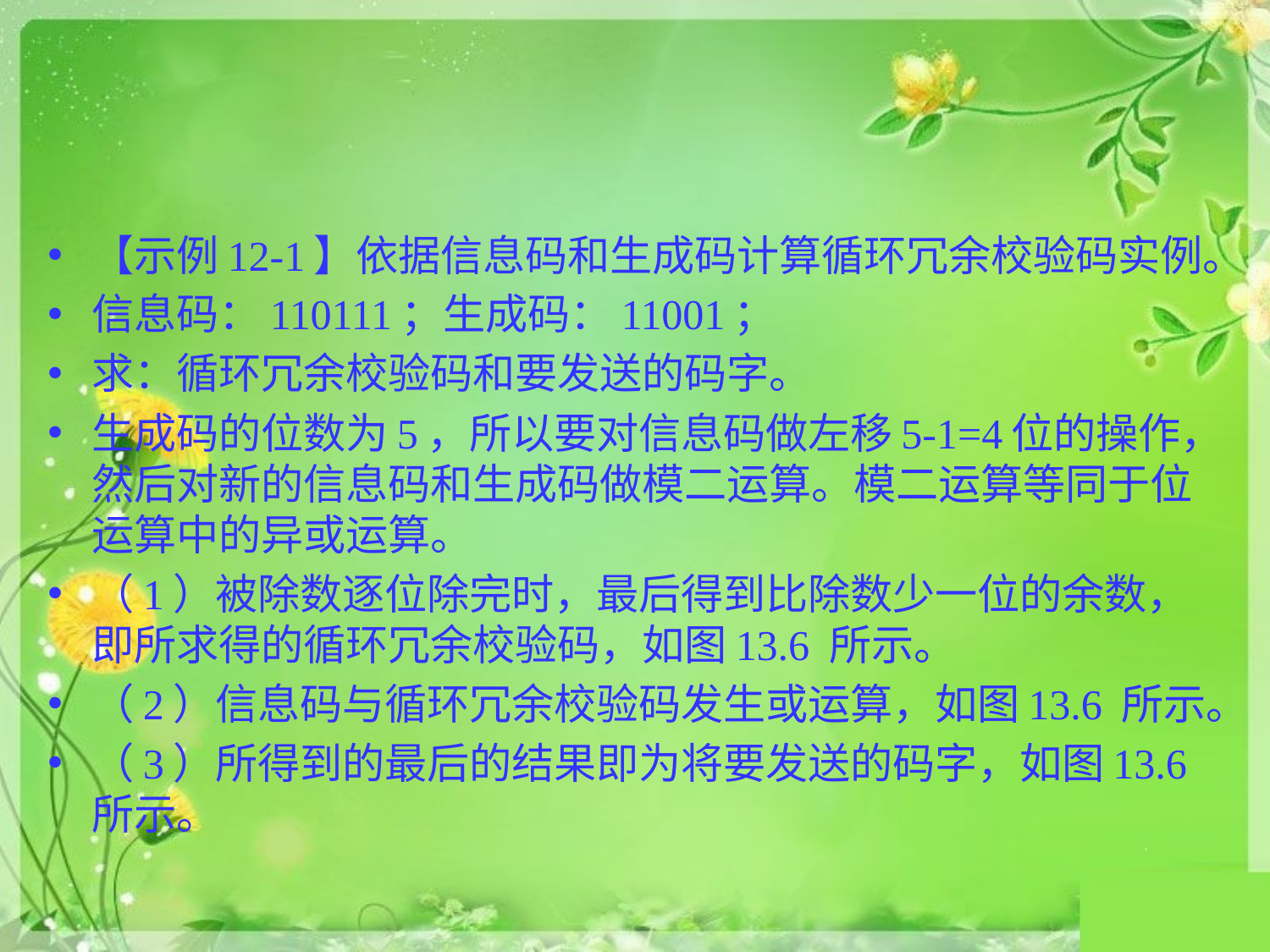

#
【示例12-1】依据信息码和生成码计算循环冗余校验码实例。
信息码：110111；生成码：11001；
求：循环冗余校验码和要发送的码字。
生成码的位数为5，所以要对信息码做左移5-1=4位的操作，然后对新的信息码和生成码做模二运算。模二运算等同于位运算中的异或运算。
（1）被除数逐位除完时，最后得到比除数少一位的余数，即所求得的循环冗余校验码，如图13.6 所示。
（2）信息码与循环冗余校验码发生或运算，如图13.6 所示。
（3）所得到的最后的结果即为将要发送的码字，如图13.6 所示。